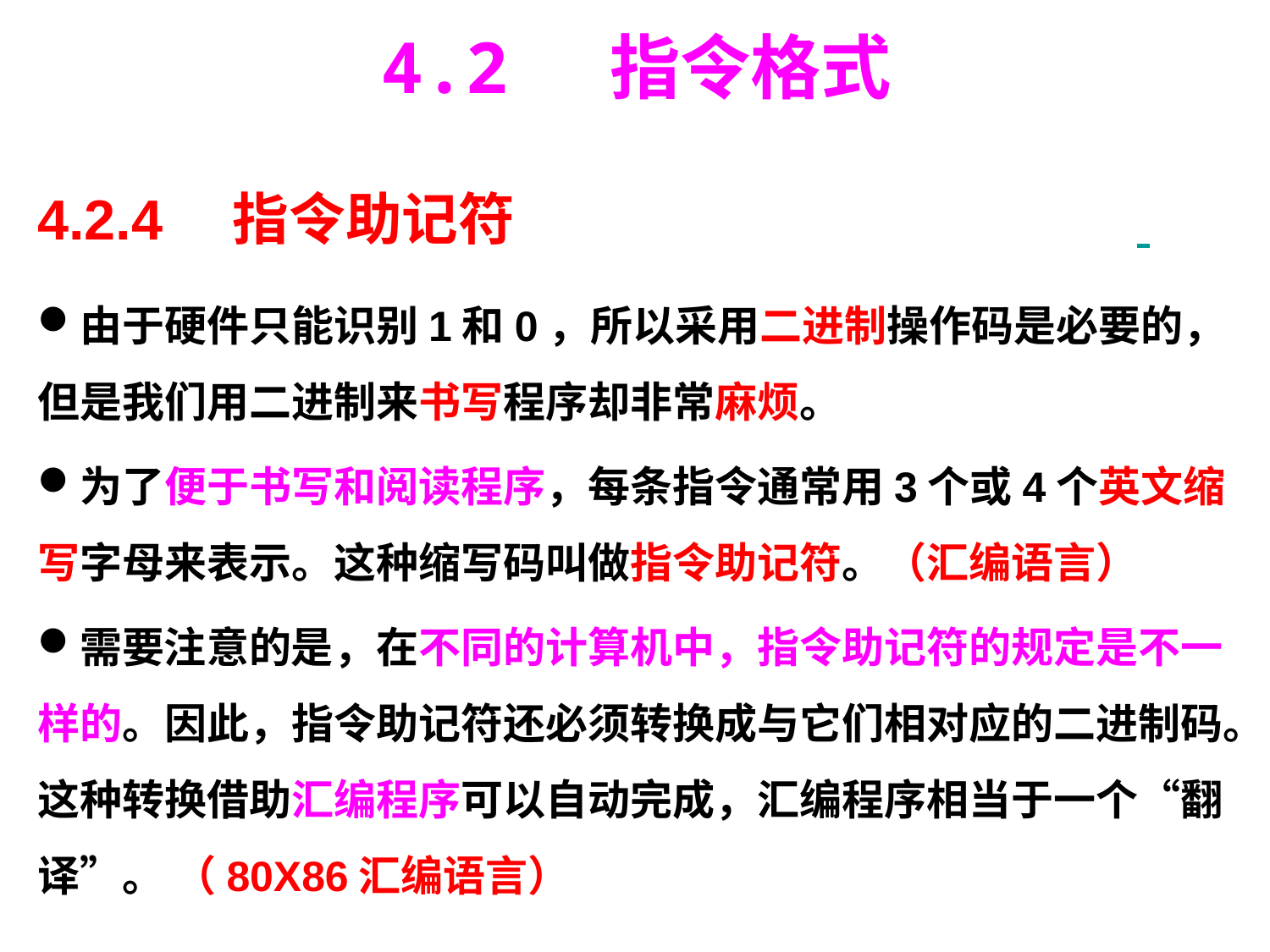

# 4.2  指令格式
4.2.4　指令助记符
由于硬件只能识别1和0，所以采用二进制操作码是必要的，但是我们用二进制来书写程序却非常麻烦。
为了便于书写和阅读程序，每条指令通常用3个或4个英文缩写字母来表示。这种缩写码叫做指令助记符。（汇编语言）
需要注意的是，在不同的计算机中，指令助记符的规定是不一样的。因此，指令助记符还必须转换成与它们相对应的二进制码。这种转换借助汇编程序可以自动完成，汇编程序相当于一个“翻译”。 （80X86汇编语言）